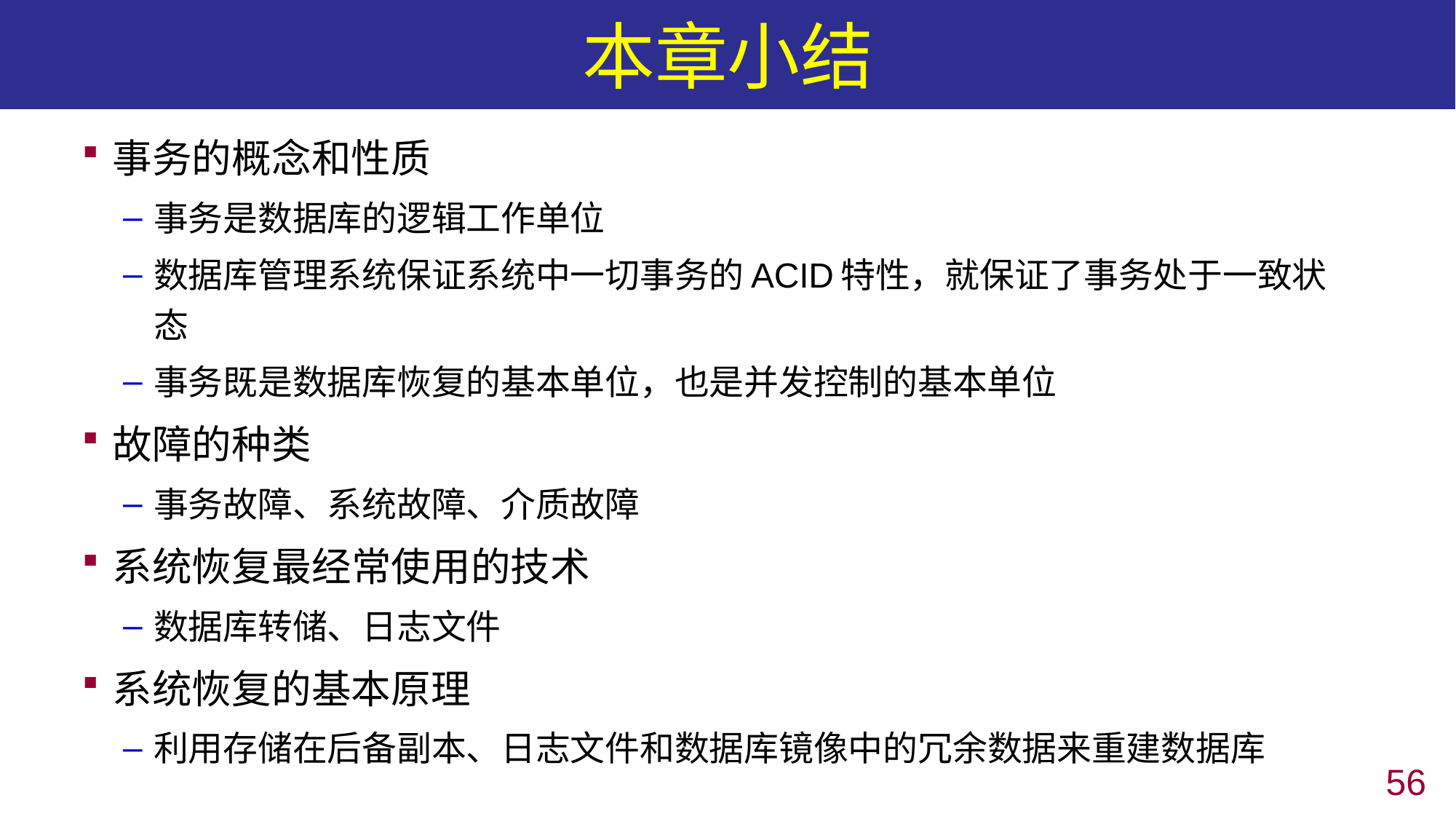

# 本章小结
事务的概念和性质
事务是数据库的逻辑工作单位
数据库管理系统保证系统中一切事务的ACID特性，就保证了事务处于一致状态
事务既是数据库恢复的基本单位，也是并发控制的基本单位
故障的种类
事务故障、系统故障、介质故障
系统恢复最经常使用的技术
数据库转储、日志文件
系统恢复的基本原理
利用存储在后备副本、日志文件和数据库镜像中的冗余数据来重建数据库
56